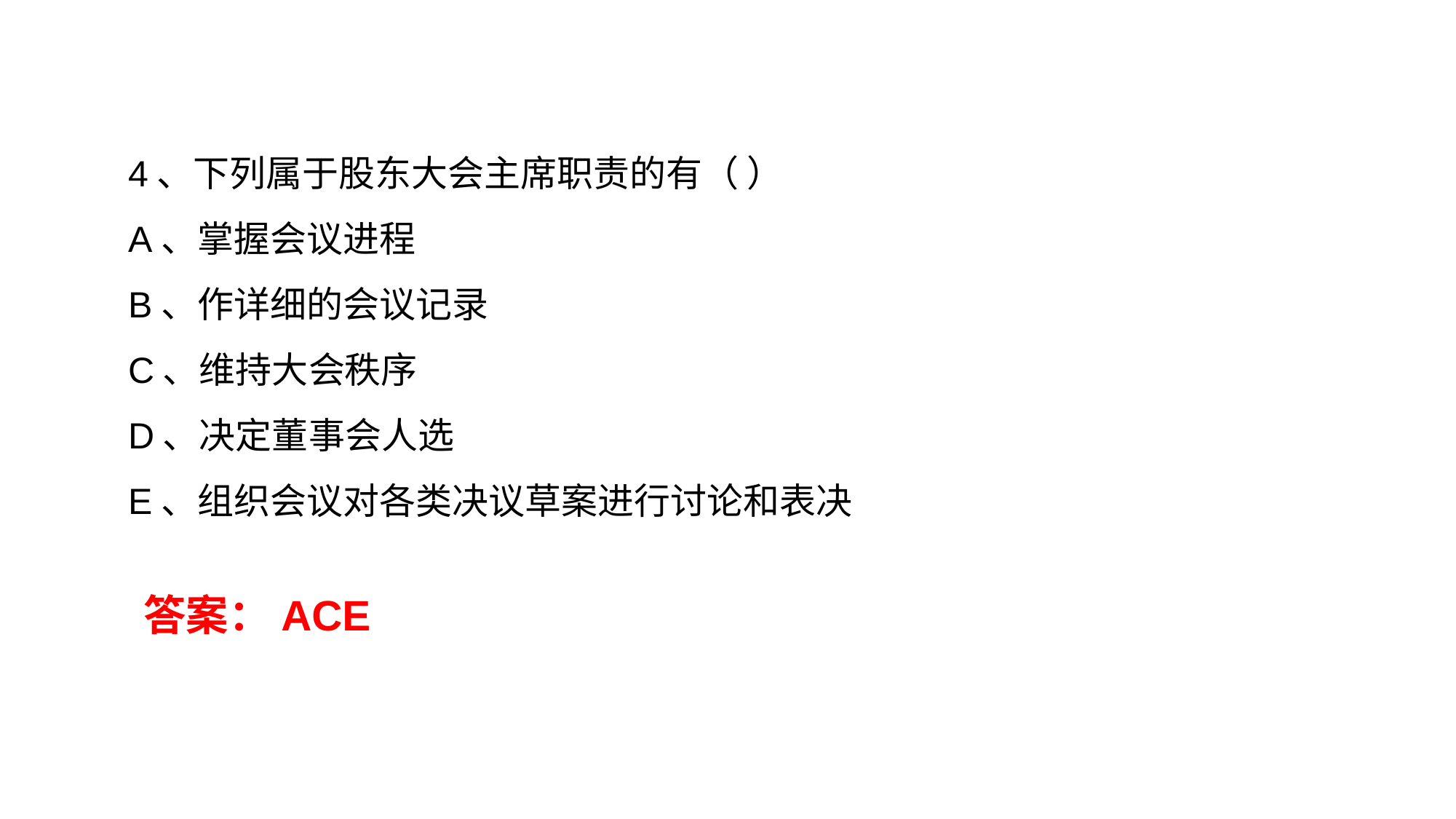

4、下列属于股东大会主席职责的有（ ）
A、掌握会议进程
B、作详细的会议记录
C、维持大会秩序
D、决定董事会人选
E、组织会议对各类决议草案进行讨论和表决

答案：ACE